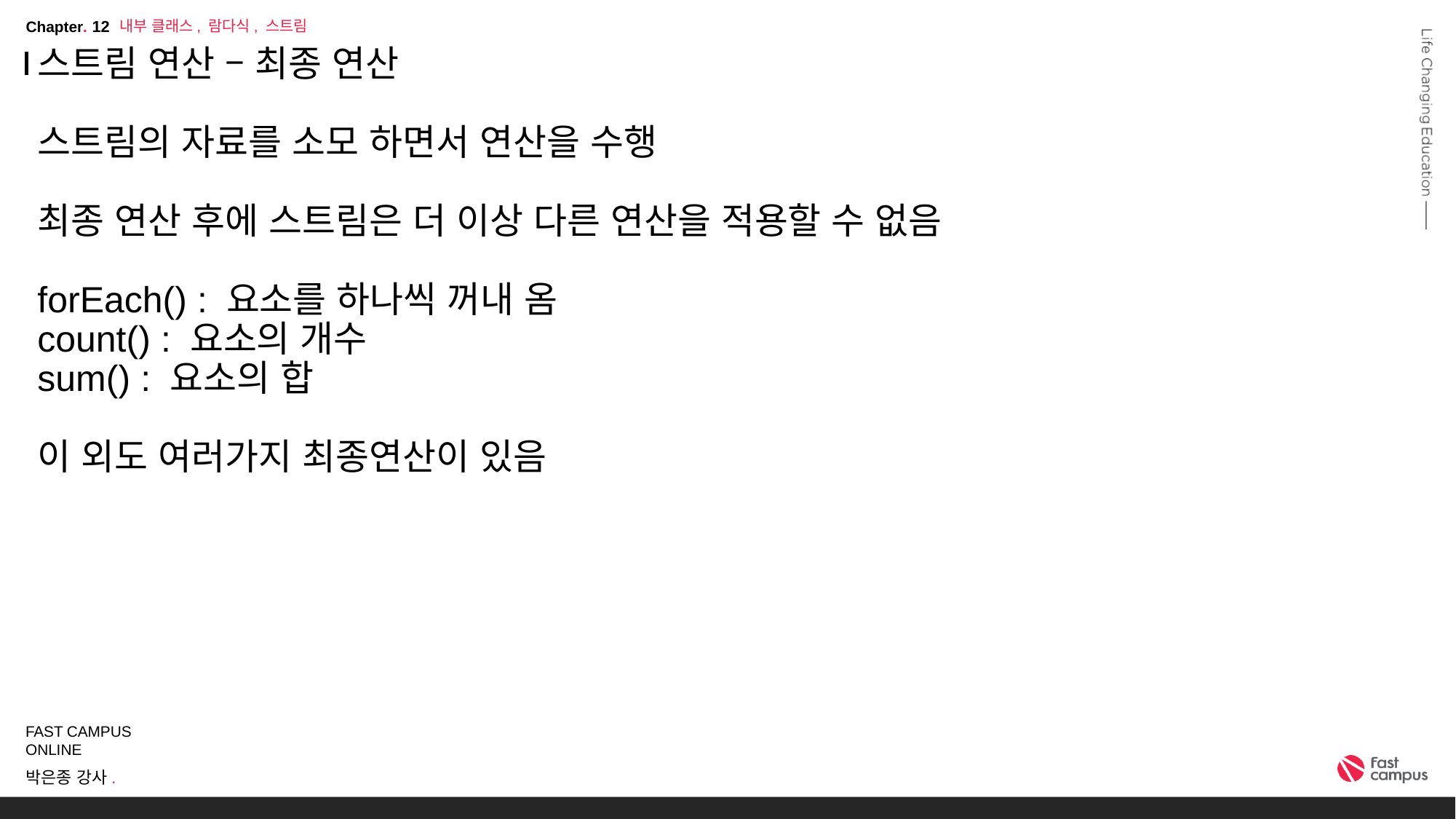

내부 클래스, 람다식, 스트림
12
# 스트림 연산 – 최종 연산 스트림의 자료를 소모 하면서 연산을 수행 최종 연산 후에 스트림은 더 이상 다른 연산을 적용할 수 없음 forEach() : 요소를 하나씩 꺼내 옴 count() : 요소의 개수 sum() : 요소의 합 이 외도 여러가지 최종연산이 있음